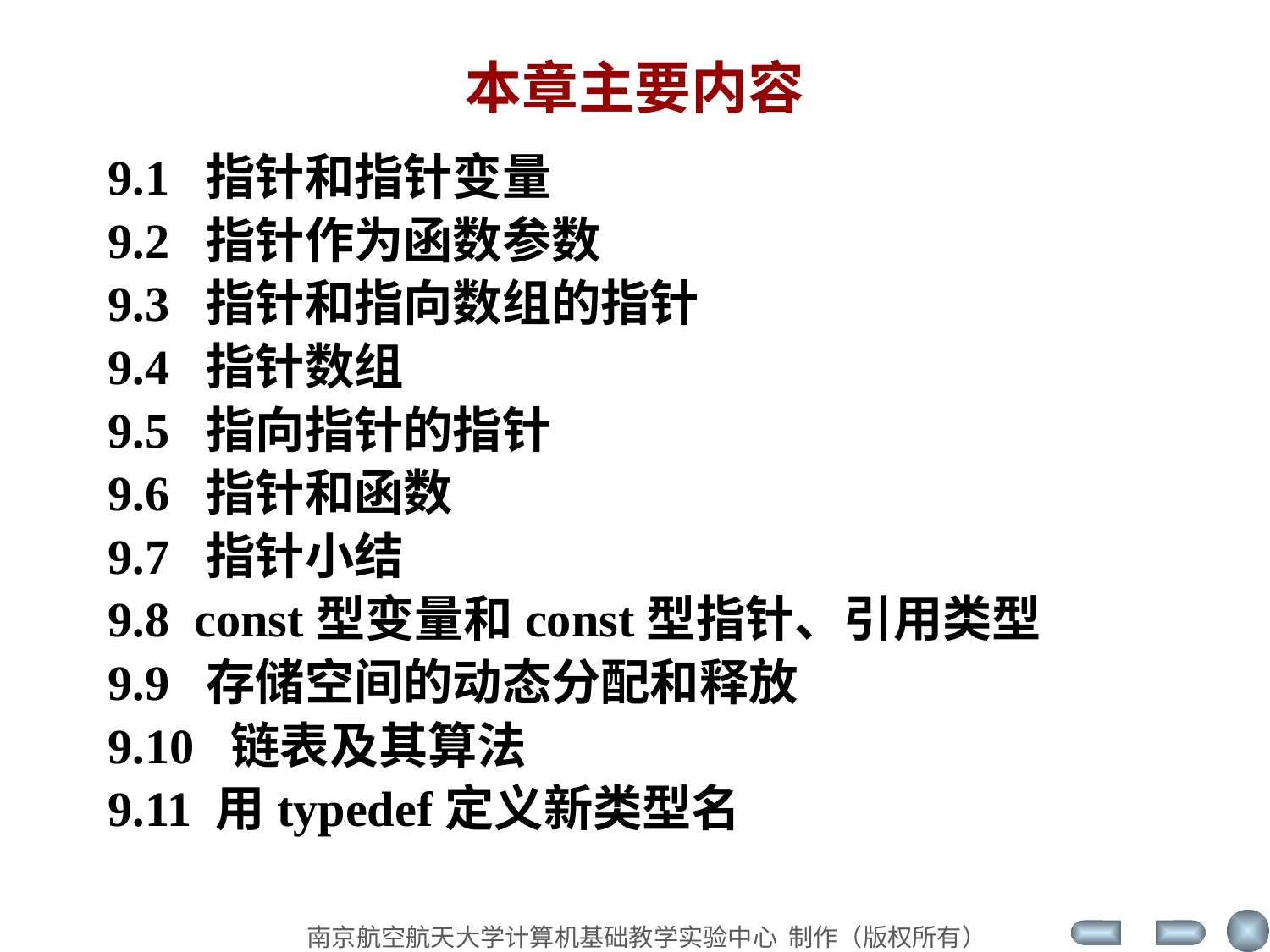

# 本章主要内容
9.1  指针和指针变量
9.2  指针作为函数参数
9.3  指针和指向数组的指针
9.4  指针数组
9.5  指向指针的指针
9.6  指针和函数
9.7  指针小结
9.8  const型变量和const型指针、引用类型
9.9  存储空间的动态分配和释放
9.10  链表及其算法
9.11 用typedef定义新类型名